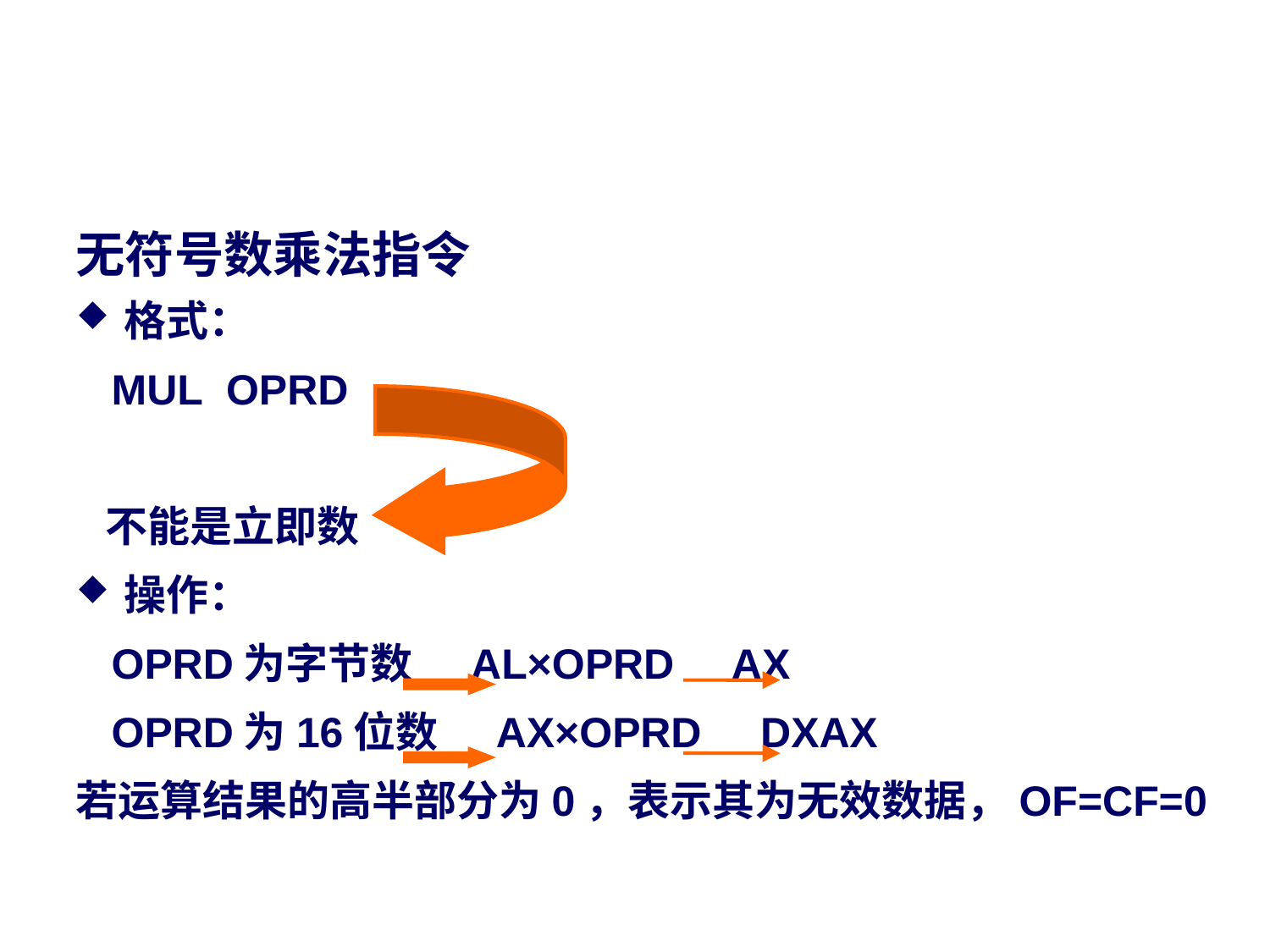

#
无符号数乘法指令
格式：
   MUL  OPRD

  不能是立即数
操作：
   OPRD为字节数     AL×OPRD     AX
   OPRD为16位数     AX×OPRD     DXAX
若运算结果的高半部分为0，表示其为无效数据，OF=CF=0